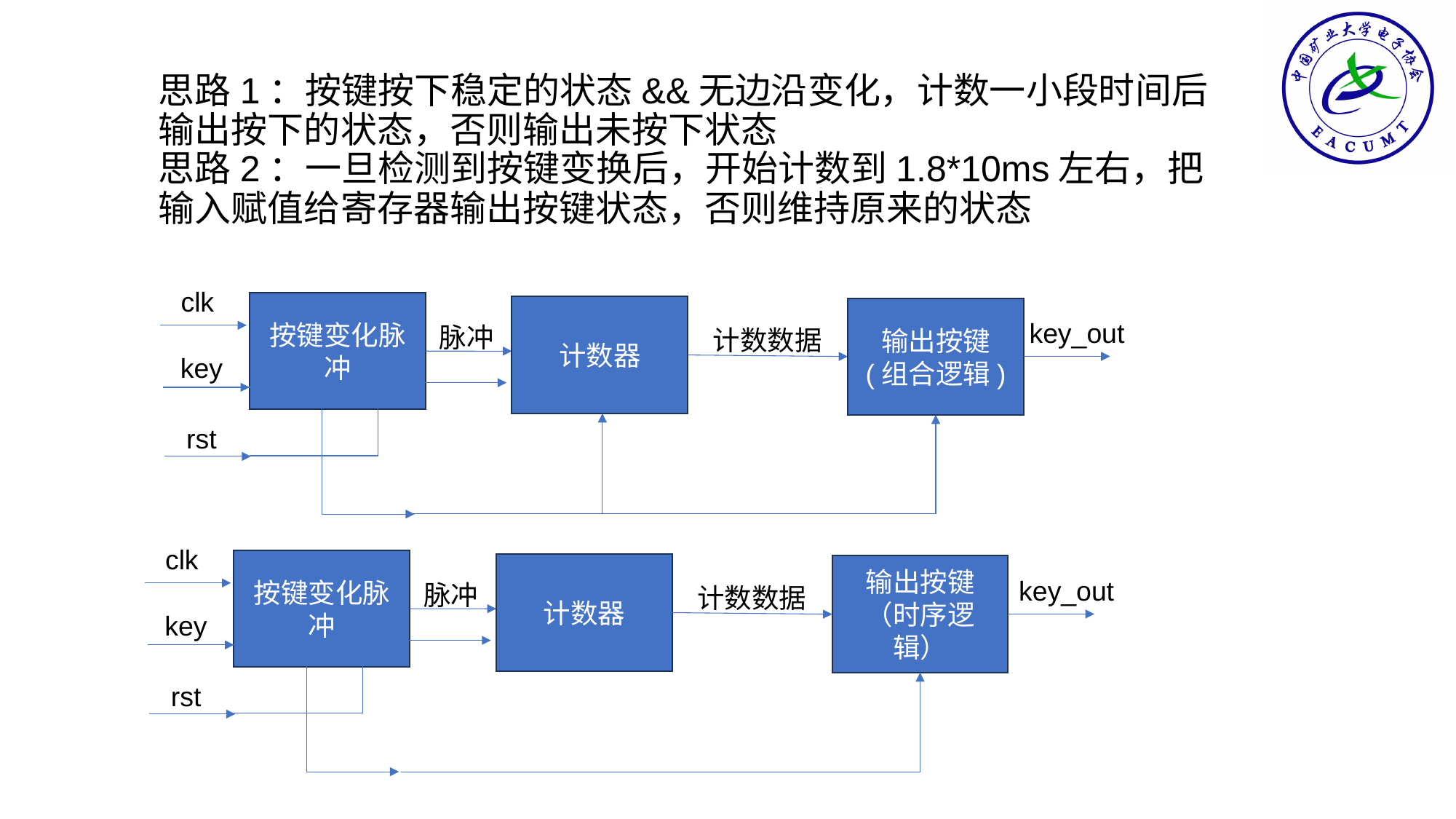

思路1：按键按下稳定的状态&&无边沿变化，计数一小段时间后输出按下的状态，否则输出未按下状态
思路2：一旦检测到按键变换后，开始计数到1.8*10ms左右，把输入赋值给寄存器输出按键状态，否则维持原来的状态

clk

按键变化脉冲
计数器
输出按键
(组合逻辑)
key_out
脉冲
计数数据
key

rst

clk

按键变化脉冲
计数器
输出按键
（时序逻辑）
key_out
脉冲
计数数据
key

rst